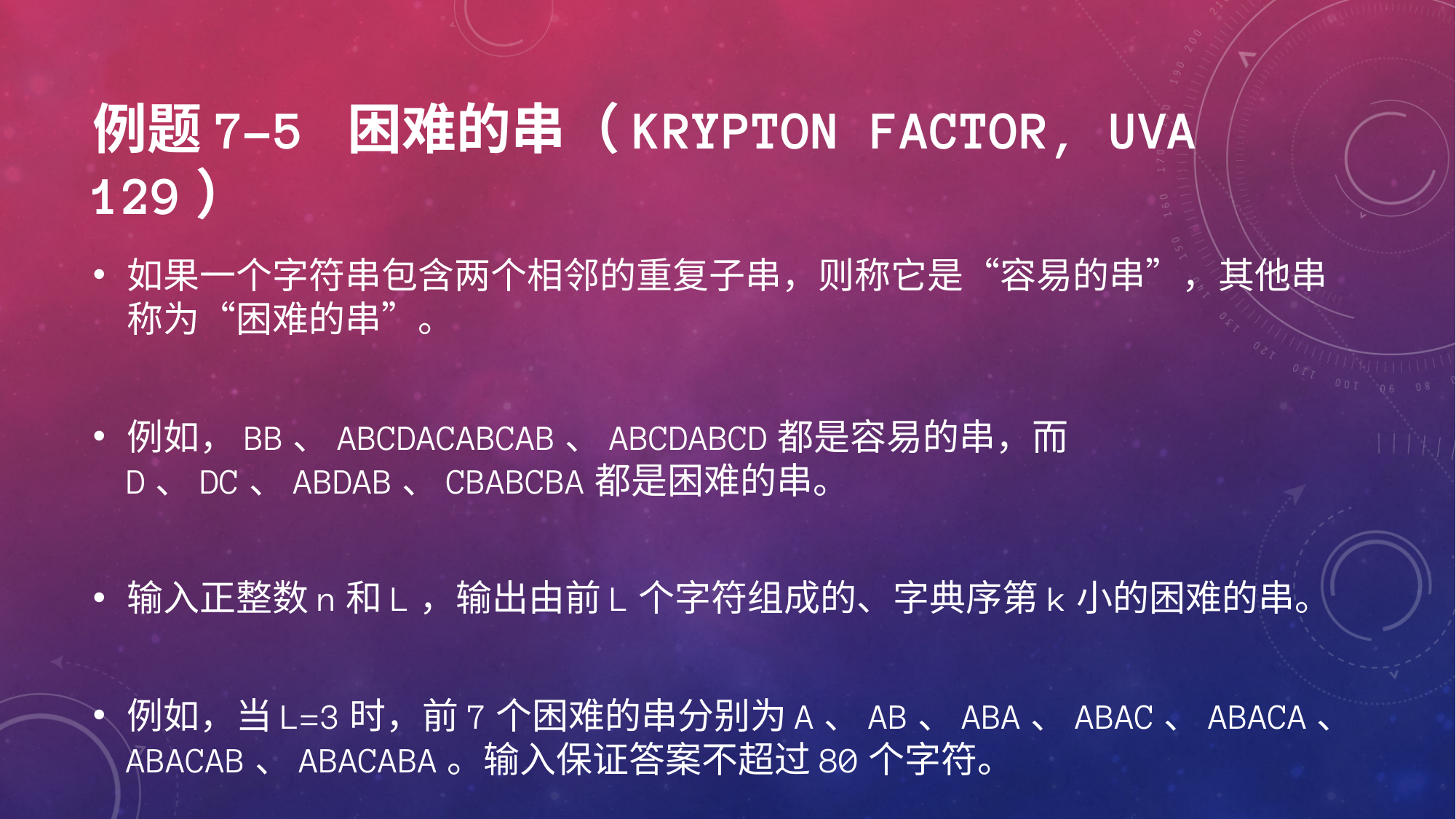

# 例题7-5 困难的串（Krypton Factor, UVa 129）
如果一个字符串包含两个相邻的重复子串，则称它是“容易的串”，其他串称为“困难的串”。

例如，BB、ABCDACABCAB、ABCDABCD都是容易的串，而D、DC、ABDAB、CBABCBA都是困难的串。

输入正整数n和L，输出由前L个字符组成的、字典序第k小的困难的串。

例如，当L=3时，前7个困难的串分别为A、AB、ABA、ABAC、ABACA、ABACAB、ABACABA。输入保证答案不超过80个字符。